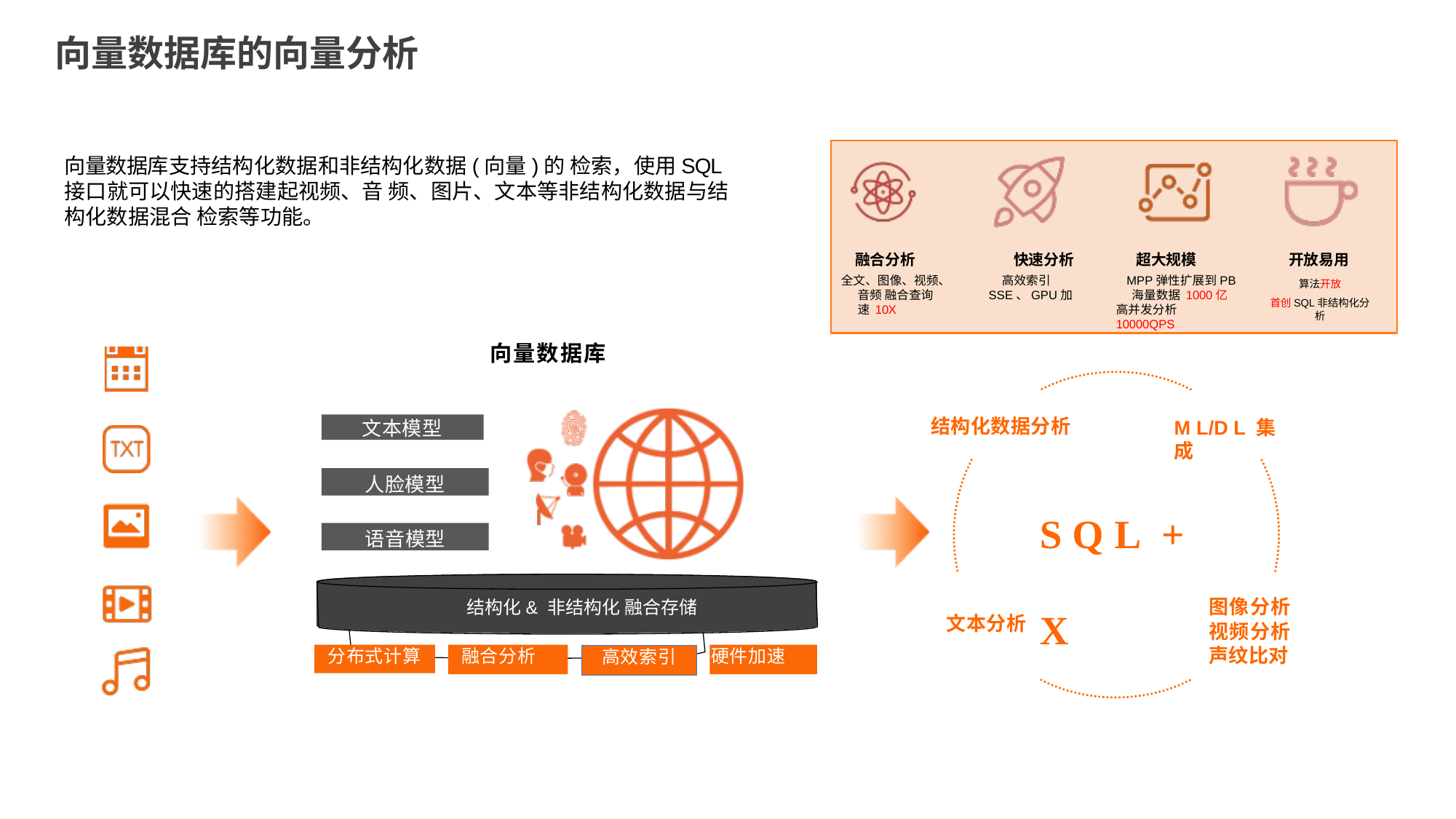

# 向量数据库的向量分析

融合分析	快速分析
全文、图像、视频、	高效索引
音频 融合查询	SSE、GPU加速 10X
超大规模
MPP弹性扩展到PB
海量数据 1000亿 高并发分析 10000QPS
开放易用
算法开放
首创SQL非结构化分析
向量数据库支持结构化数据和非结构化数据(向量)的 检索，使用SQL接口就可以快速的搭建起视频、音 频、图片、文本等非结构化数据与结构化数据混合 检索等功能。
向量数据库

结构化数据分析
M L/D L 集成
文本模型

人脸模型

S Q L  +	X
语音模型

图像分析 视频分析 声纹比对
结构化& 非结构化 融合存储

文本分析
分布式计算
融合分析
硬件加速

高效索引